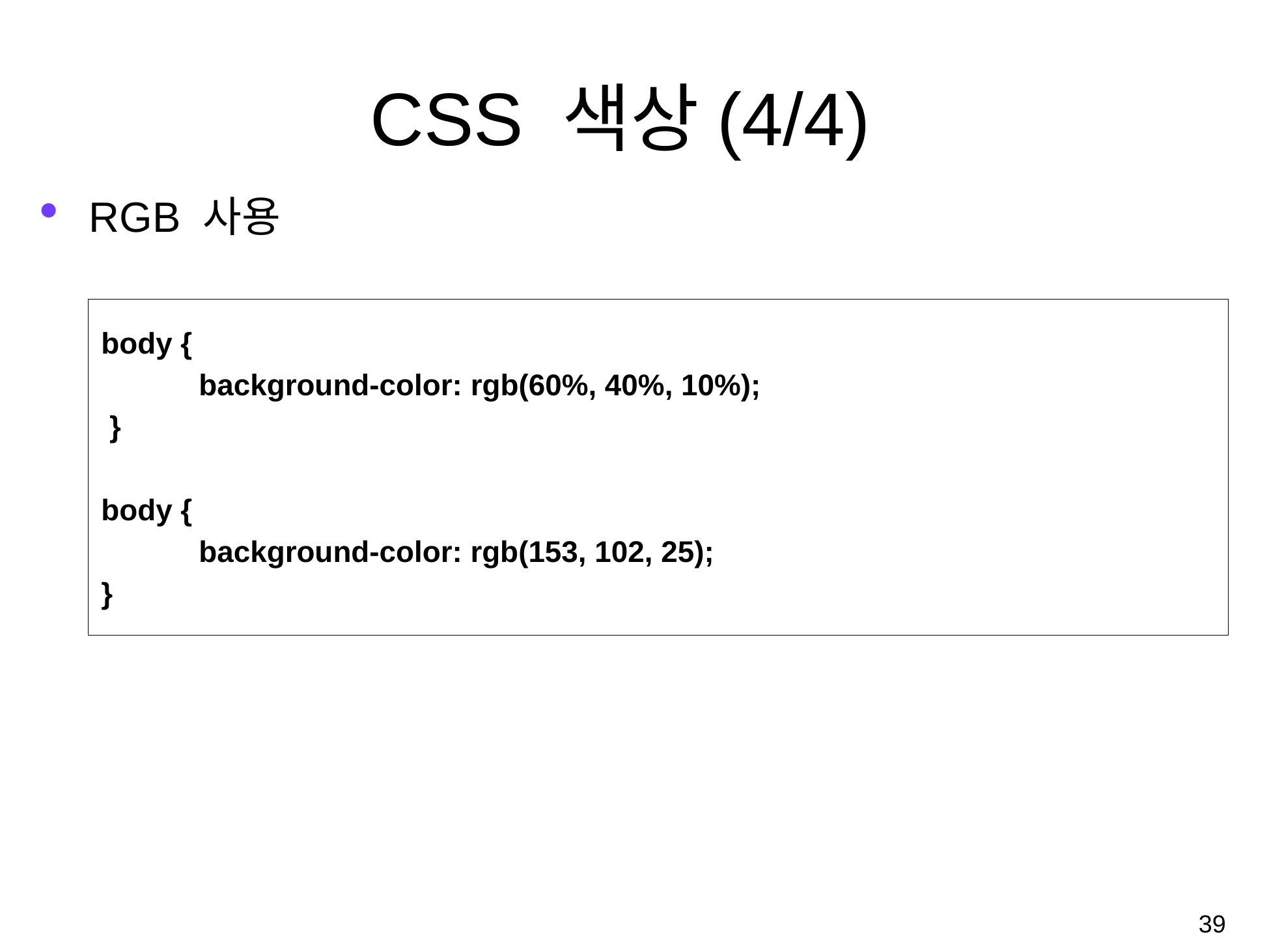

# CSS 색상(4/4)
RGB 사용
body {
	background-color: rgb(60%, 40%, 10%);
 }

body {
	background-color: rgb(153, 102, 25);
}
39